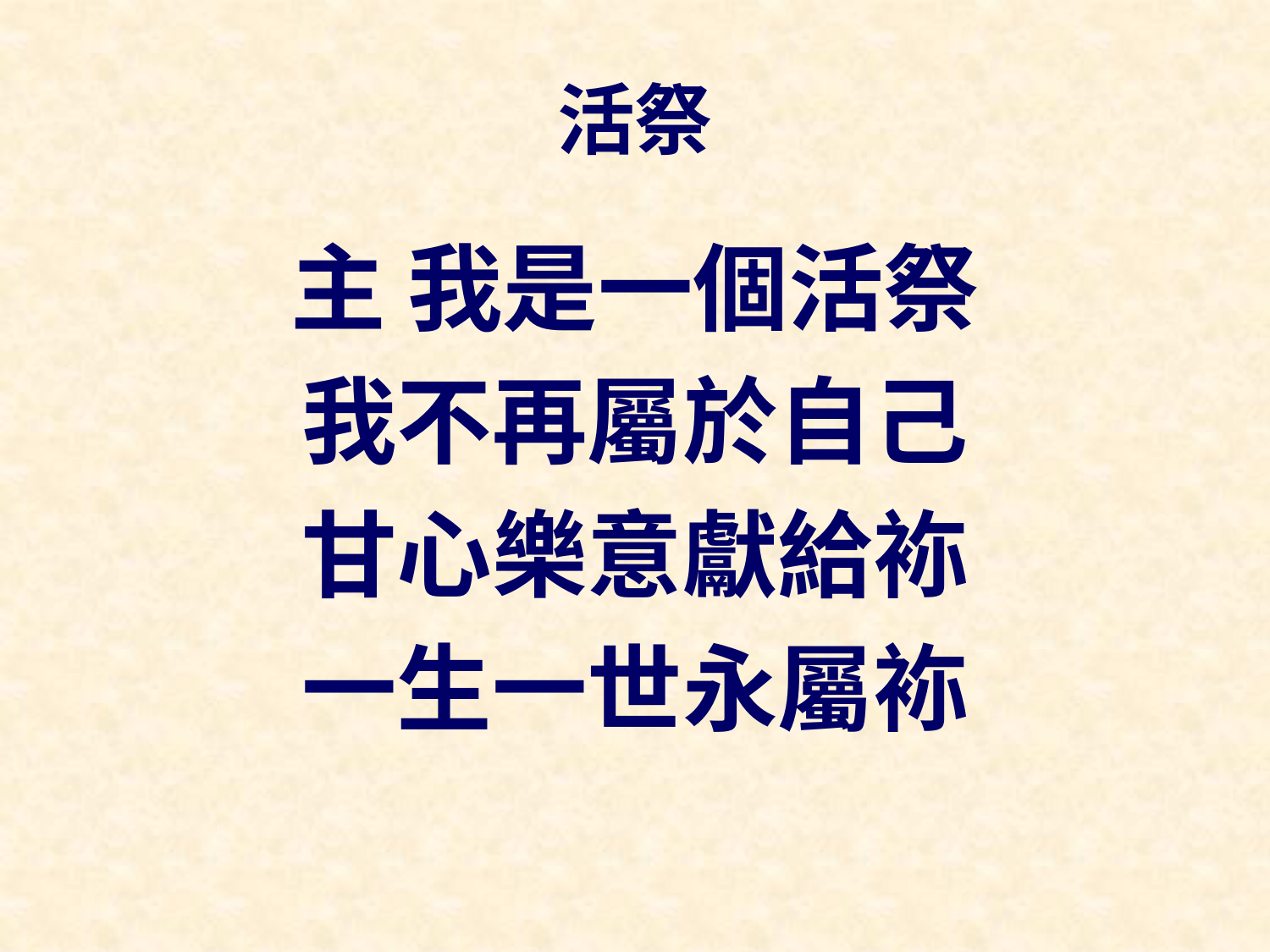

# 活祭
主 我是一個活祭
我不再屬於自己
甘心樂意獻給袮
一生一世永屬袮